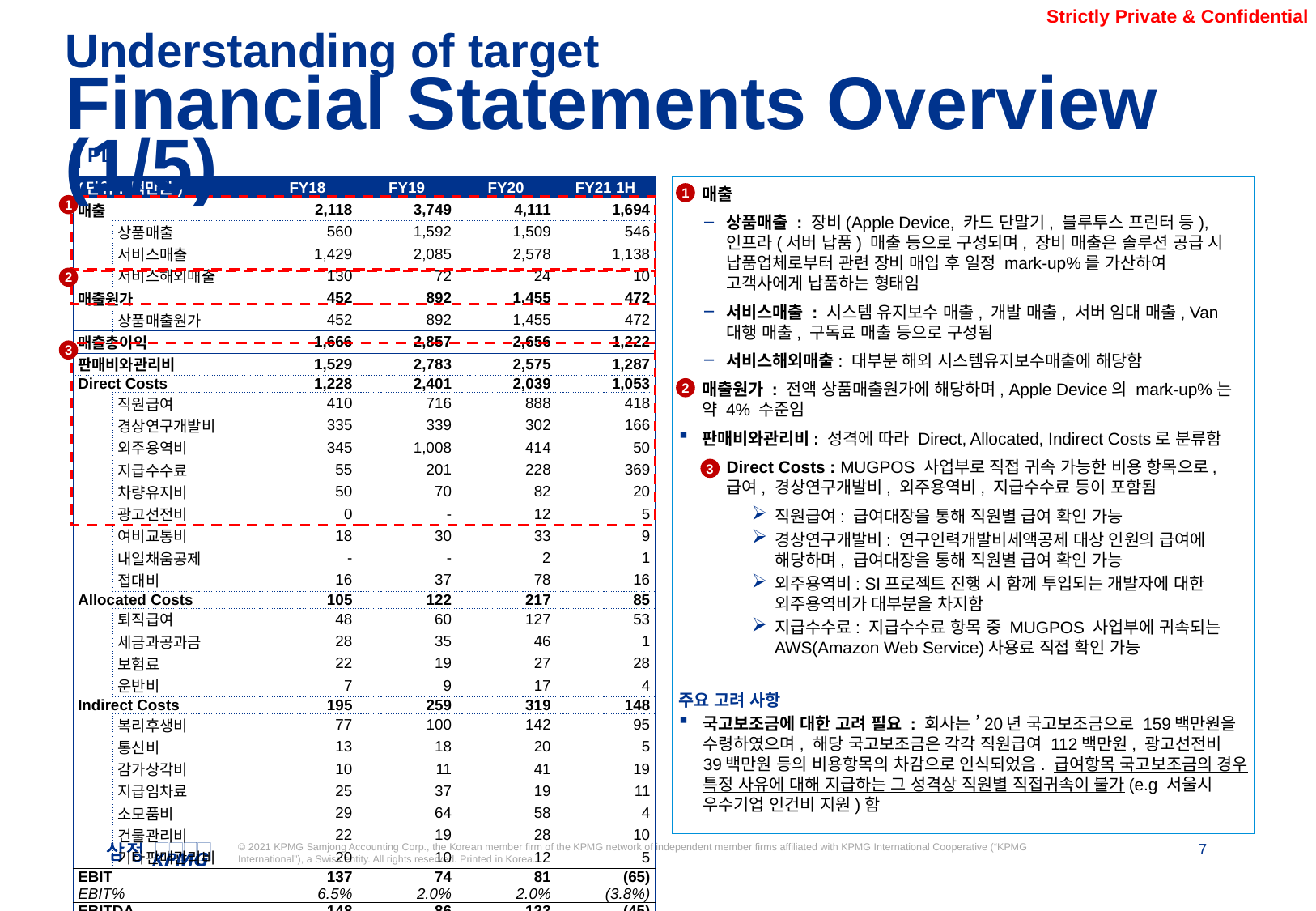

Understanding of target
Financial Statements Overview (1/5)
▌PL
매출
상품매출 : 장비(Apple Device, 카드 단말기, 블루투스 프린터 등), 인프라(서버 납품) 매출 등으로 구성되며, 장비 매출은 솔루션 공급 시 납품업체로부터 관련 장비 매입 후 일정 mark-up%를 가산하여 고객사에게 납품하는 형태임
서비스매출 : 시스템 유지보수 매출, 개발 매출, 서버 임대 매출, Van 대행 매출, 구독료 매출 등으로 구성됨
서비스해외매출: 대부분 해외 시스템유지보수매출에 해당함
매출원가 : 전액 상품매출원가에 해당하며, Apple Device의 mark-up%는 약 4% 수준임
판매비와관리비: 성격에 따라 Direct, Allocated, Indirect Costs로 분류함
Direct Costs : MUGPOS 사업부로 직접 귀속 가능한 비용 항목으로, 급여, 경상연구개발비, 외주용역비, 지급수수료 등이 포함됨
직원급여: 급여대장을 통해 직원별 급여 확인 가능
경상연구개발비: 연구인력개발비세액공제 대상 인원의 급여에 해당하며, 급여대장을 통해 직원별 급여 확인 가능
외주용역비: SI프로젝트 진행 시 함께 투입되는 개발자에 대한 외주용역비가 대부분을 차지함
지급수수료: 지급수수료 항목 중 MUGPOS 사업부에 귀속되는 AWS(Amazon Web Service)사용료 직접 확인 가능

주요 고려 사항
국고보조금에 대한 고려 필요 : 회사는 ’20년 국고보조금으로 159백만원을 수령하였으며, 해당 국고보조금은 각각 직원급여 112백만원, 광고선전비 39백만원 등의 비용항목의 차감으로 인식되었음. 급여항목 국고보조금의 경우 특정 사유에 대해 지급하는 그 성격상 직원별 직접귀속이 불가(e.g 서울시 우수기업 인건비 지원)함
| (단위: 백만원) |  | FY18 | FY19 | FY20 | FY21 1H |
| --- | --- | --- | --- | --- | --- |
| 매출 |  | 2,118 | 3,749 | 4,111 | 1,694 |
|  | 상품매출 | 560 | 1,592 | 1,509 | 546 |
|  | 서비스매출 | 1,429 | 2,085 | 2,578 | 1,138 |
|  | 서비스해외매출 | 130 | 72 | 24 | 10 |
| 매출원가 |  | 452 | 892 | 1,455 | 472 |
|  | 상품매출원가 | 452 | 892 | 1,455 | 472 |
| 매출총이익 |  | 1,666 | 2,857 | 2,656 | 1,222 |
| 판매비와관리비 |  | 1,529 | 2,783 | 2,575 | 1,287 |
| Direct Costs |  | 1,228 | 2,401 | 2,039 | 1,053 |
|  | 직원급여 | 410 | 716 | 888 | 418 |
|  | 경상연구개발비 | 335 | 339 | 302 | 166 |
|  | 외주용역비 | 345 | 1,008 | 414 | 50 |
|  | 지급수수료 | 55 | 201 | 228 | 369 |
|  | 차량유지비 | 50 | 70 | 82 | 20 |
|  | 광고선전비 | 0 | - | 12 | 5 |
|  | 여비교통비 | 18 | 30 | 33 | 9 |
|  | 내일채움공제 | - | - | 2 | 1 |
|  | 접대비 | 16 | 37 | 78 | 16 |
| Allocated Costs |  | 105 | 122 | 217 | 85 |
|  | 퇴직급여 | 48 | 60 | 127 | 53 |
|  | 세금과공과금 | 28 | 35 | 46 | 1 |
|  | 보험료 | 22 | 19 | 27 | 28 |
|  | 운반비 | 7 | 9 | 17 | 4 |
| Indirect Costs |  | 195 | 259 | 319 | 148 |
|  | 복리후생비 | 77 | 100 | 142 | 95 |
|  | 통신비 | 13 | 18 | 20 | 5 |
|  | 감가상각비 | 10 | 11 | 41 | 19 |
|  | 지급임차료 | 25 | 37 | 19 | 11 |
|  | 소모품비 | 29 | 64 | 58 | 4 |
|  | 건물관리비 | 22 | 19 | 28 | 10 |
|  | 기타판매관리비 | 20 | 10 | 12 | 5 |
| EBIT |  | 137 | 74 | 81 | (65) |
| EBIT% |  | 6.5% | 2.0% | 2.0% | (3.8%) |
| EBITDA |  | 148 | 86 | 123 | (45) |
| EBITDA% |  | 7.0% | 2.3% | 3.0% | (2.7%) |
1
1

2

3

2
3